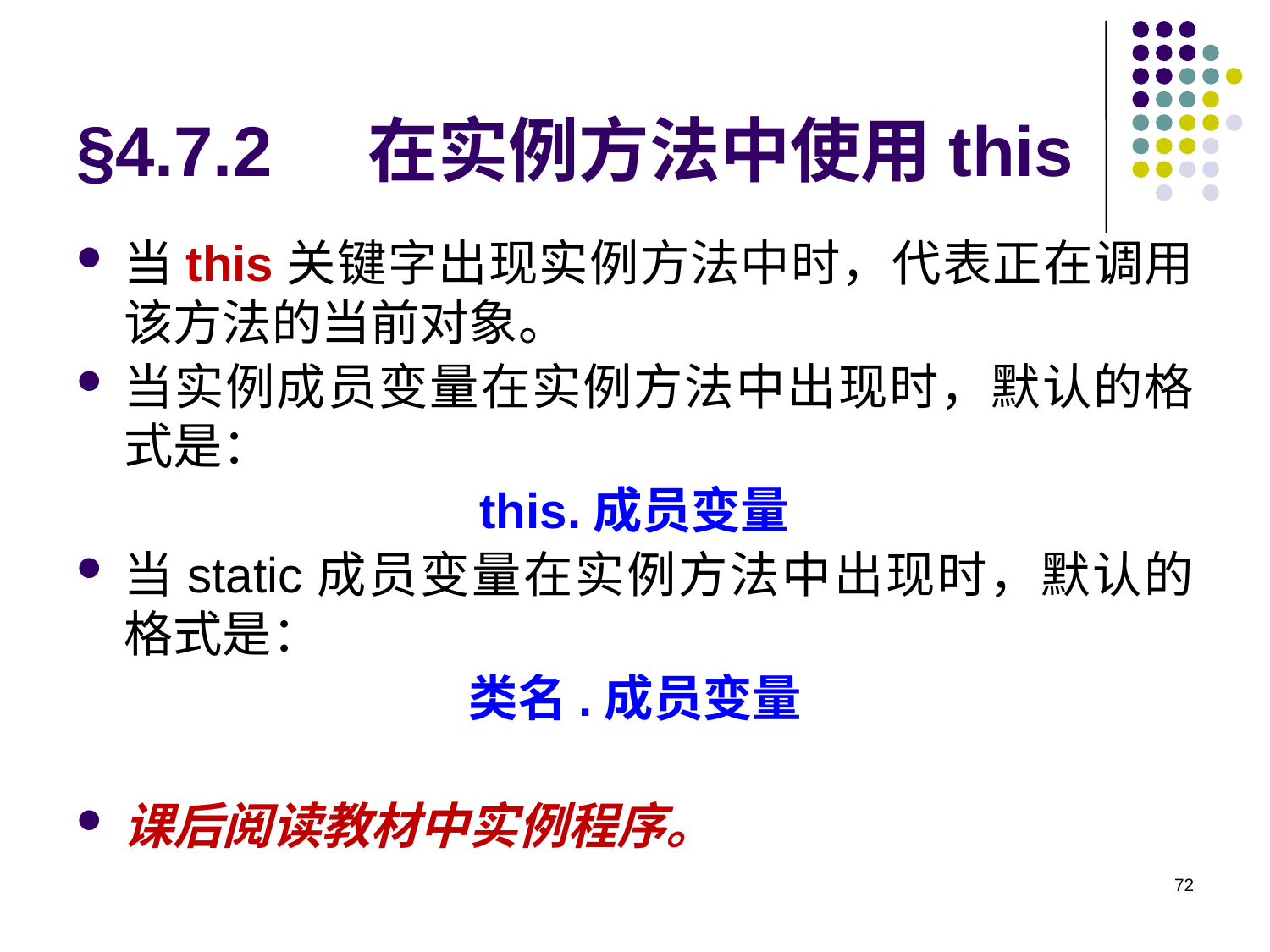

# §4.7.2    在实例方法中使用this
当this关键字出现实例方法中时，代表正在调用该方法的当前对象。
当实例成员变量在实例方法中出现时，默认的格式是：
this.成员变量
当static成员变量在实例方法中出现时，默认的格式是：
类名.成员变量

课后阅读教材中实例程序。

72